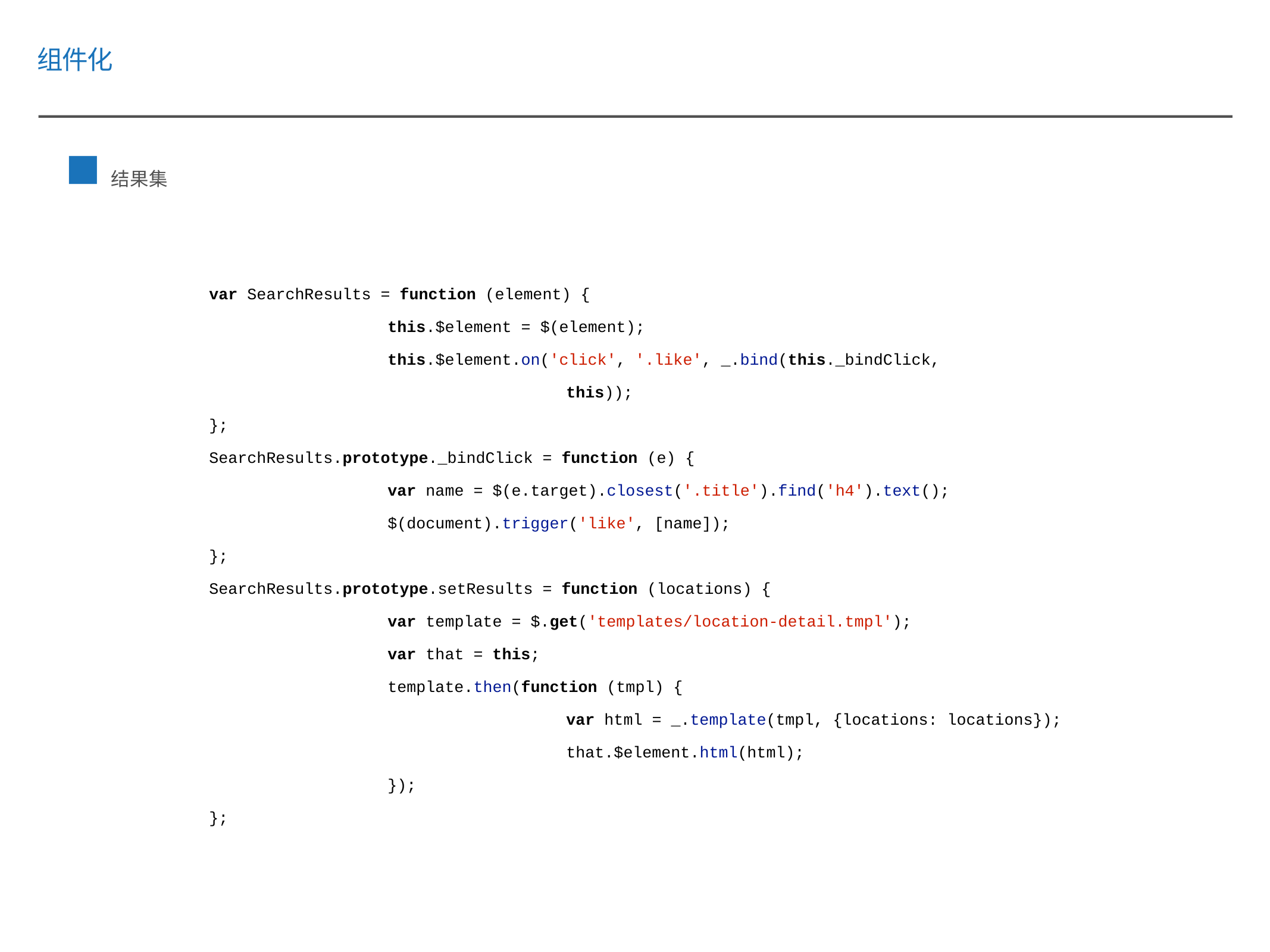

组件化
结果集
var SearchResults = function (element) {
		this.$element = $(element);
		this.$element.on('click', '.like', _.bind(this._bindClick,
				this));
};
SearchResults.prototype._bindClick = function (e) {
		var name = $(e.target).closest('.title').find('h4').text();
		$(document).trigger('like', [name]);
};
SearchResults.prototype.setResults = function (locations) {
		var template = $.get('templates/location-detail.tmpl');
		var that = this;
		template.then(function (tmpl) {
				var html = _.template(tmpl, {locations: locations});
				that.$element.html(html);
		});
};